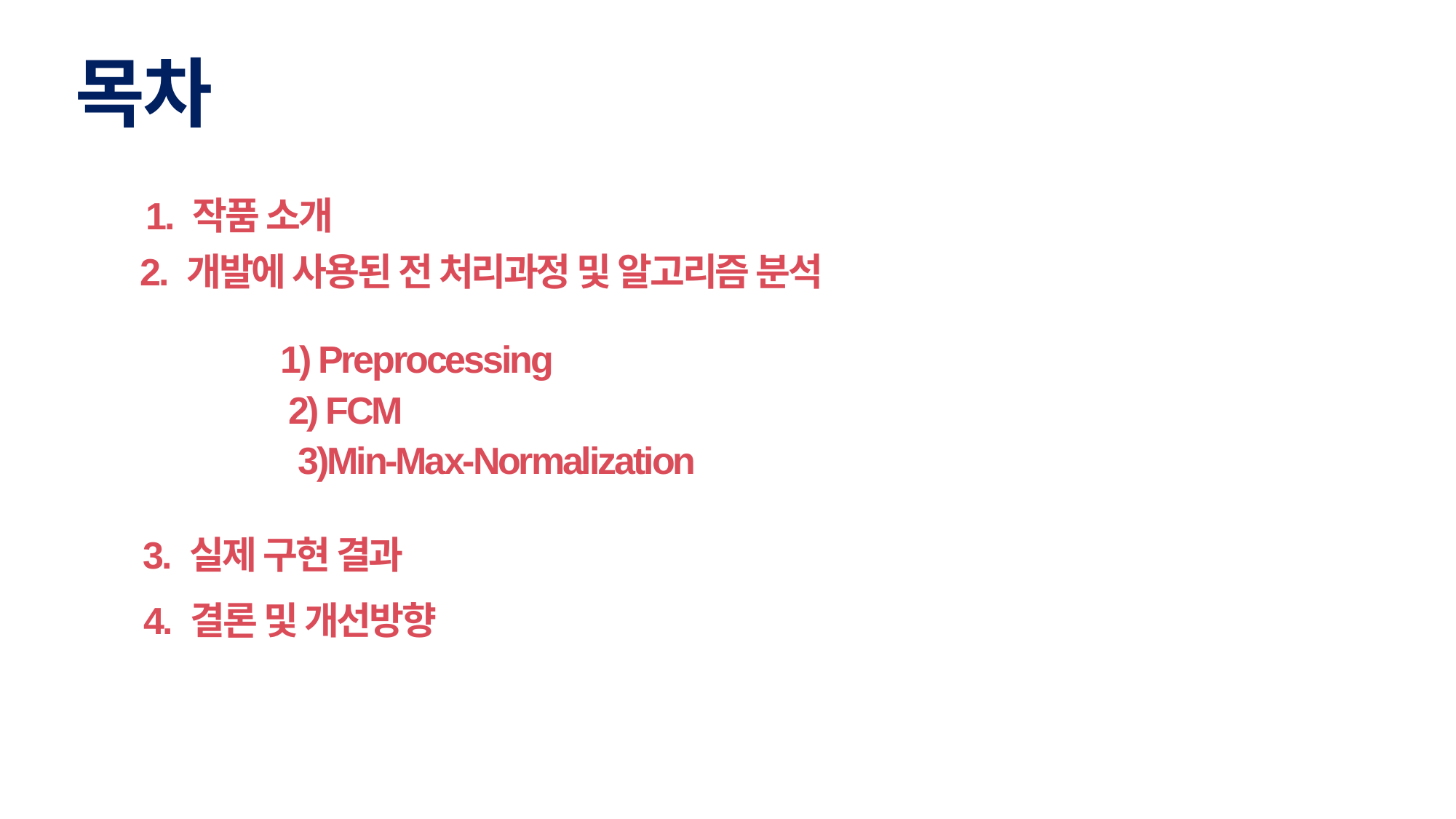

목차
1. 작품 소개
2. 개발에 사용된 전 처리과정 및 알고리즘 분석
1) Preprocessing
2) FCM
3)Min-Max-Normalization
3. 실제 구현 결과
4. 결론 및 개선방향